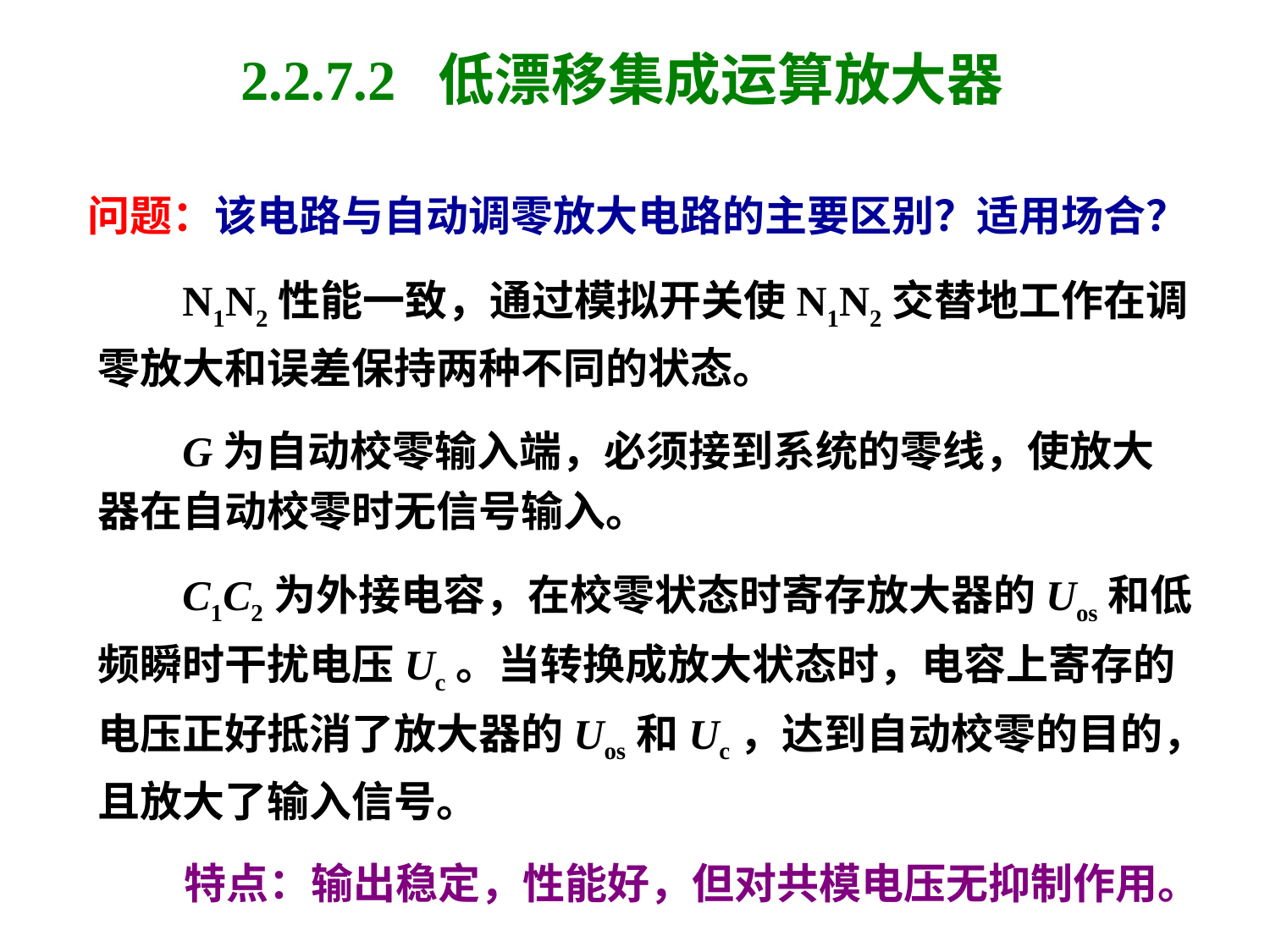

# 2.2.7.2  低漂移集成运算放大器
问题：该电路与自动调零放大电路的主要区别？适用场合？
        N1N2性能一致，通过模拟开关使N1N2交替地工作在调
零放大和误差保持两种不同的状态。
        G为自动校零输入端，必须接到系统的零线，使放大
器在自动校零时无信号输入。
        C1C2为外接电容，在校零状态时寄存放大器的Uos和低
频瞬时干扰电压Uc。当转换成放大状态时，电容上寄存的
电压正好抵消了放大器的Uos和Uc，达到自动校零的目的，
且放大了输入信号。
        特点：输出稳定，性能好，但对共模电压无抑制作用。